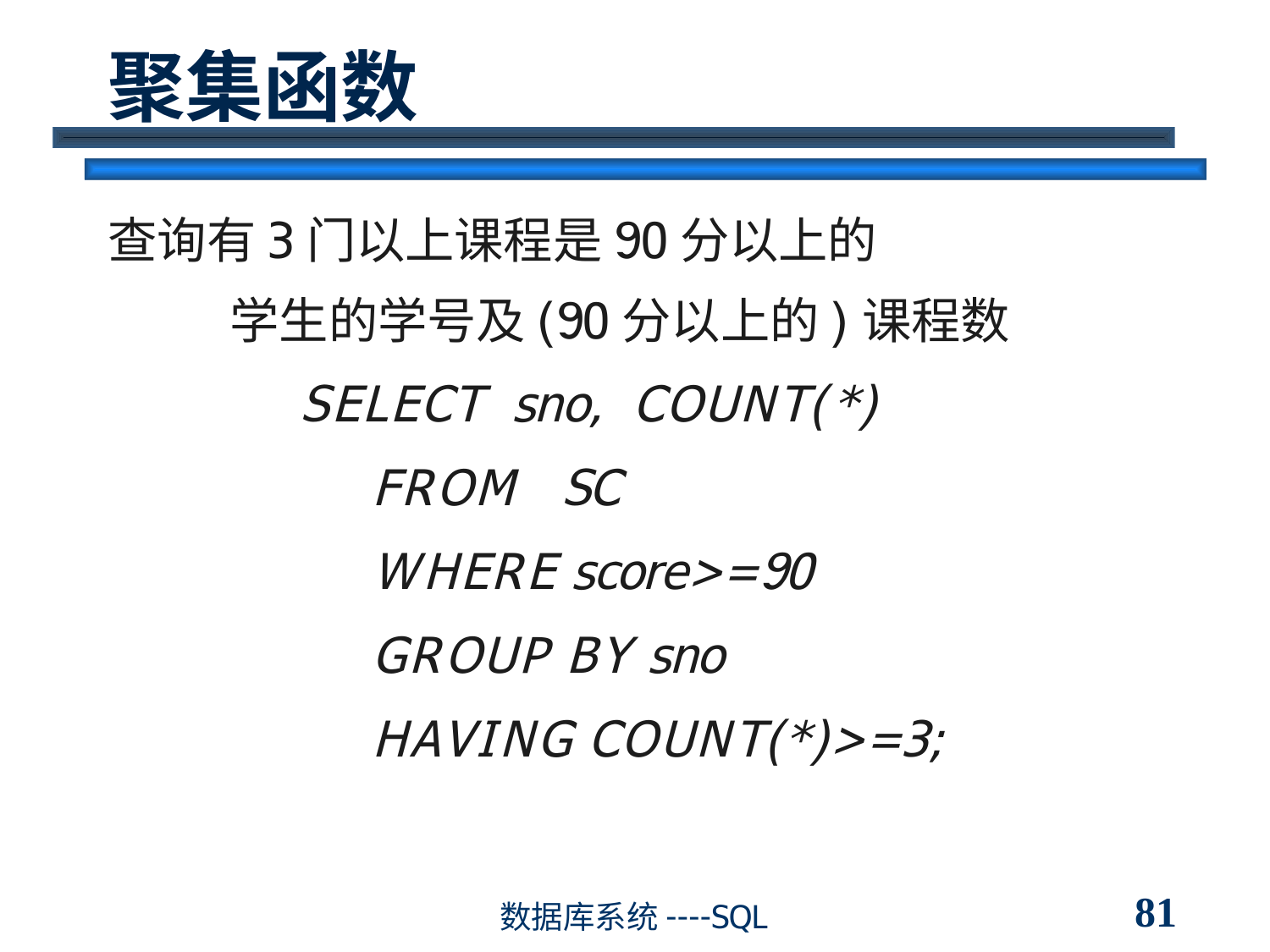

# 聚集函数
查询有3门以上课程是90分以上的
          学生的学号及(90分以上的)课程数
SELECT  sno,  COUNT(*)
     FROM   SC
     WHERE score>=90
     GROUP BY sno
     HAVING COUNT(*)>=3;

81
数据库系统----SQL